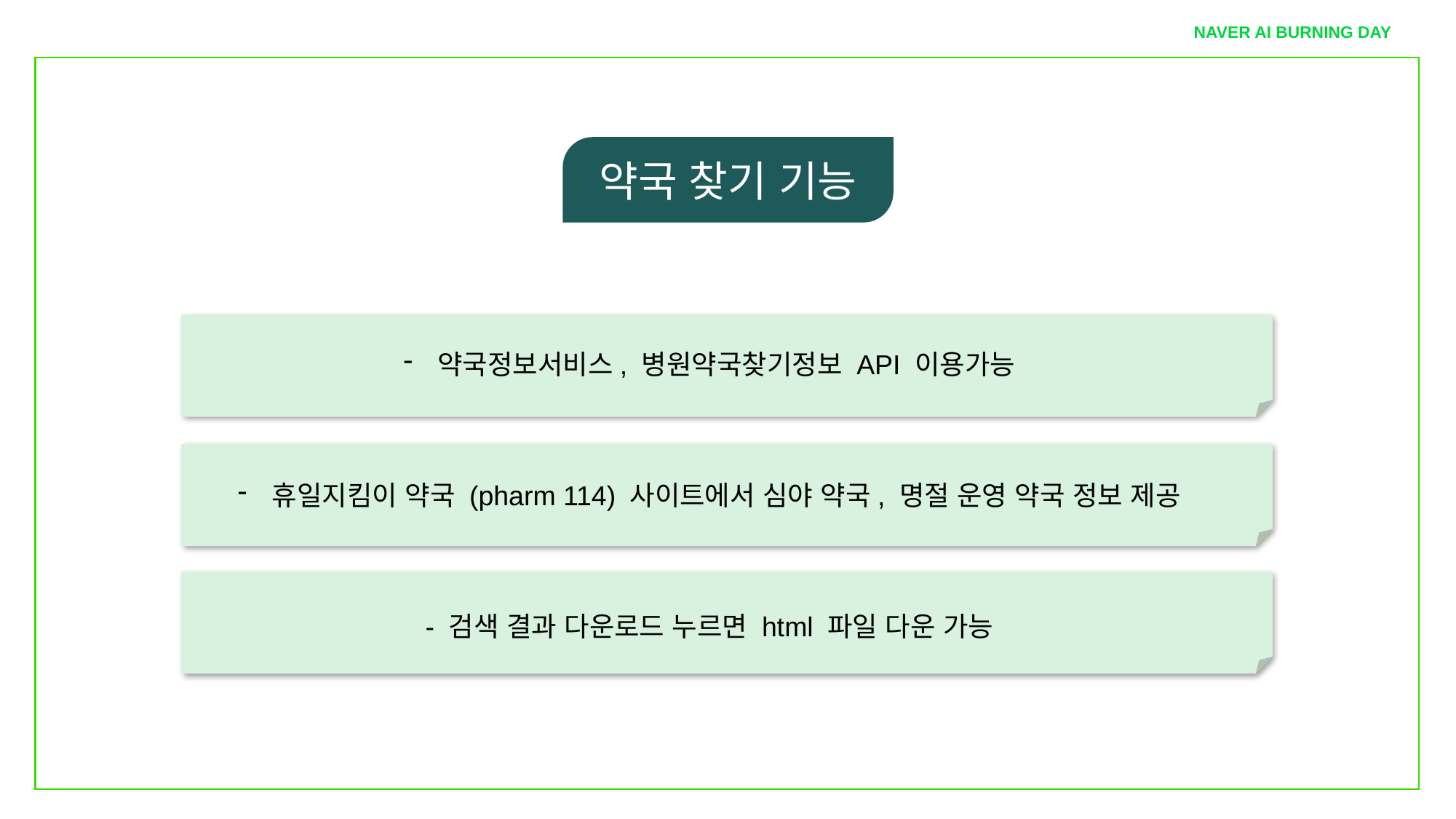

NAVER AI BURNING DAY

약국 찾기 기능

약국정보서비스, 병원약국찾기정보 API 이용가능

휴일지킴이 약국 (pharm 114) 사이트에서 심야 약국, 명절 운영 약국 정보 제공

- 검색 결과 다운로드 누르면 html 파일 다운 가능